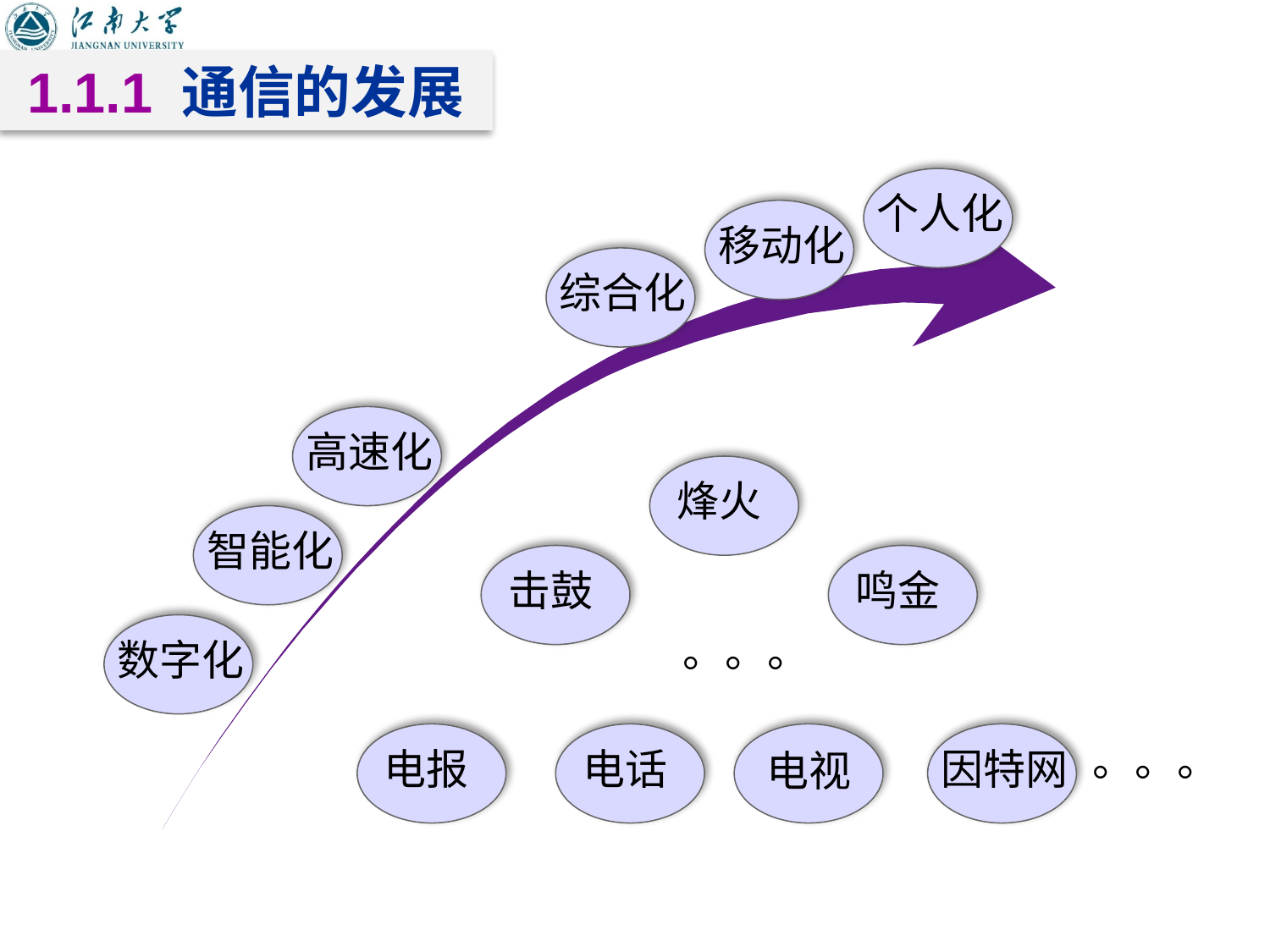

1.1.1 通信的发展

个人化

移动化

综合化

高速化

烽火

智能化

击鼓

鸣金

数字化
。。。

电报

电话

电视

因特网
。。。